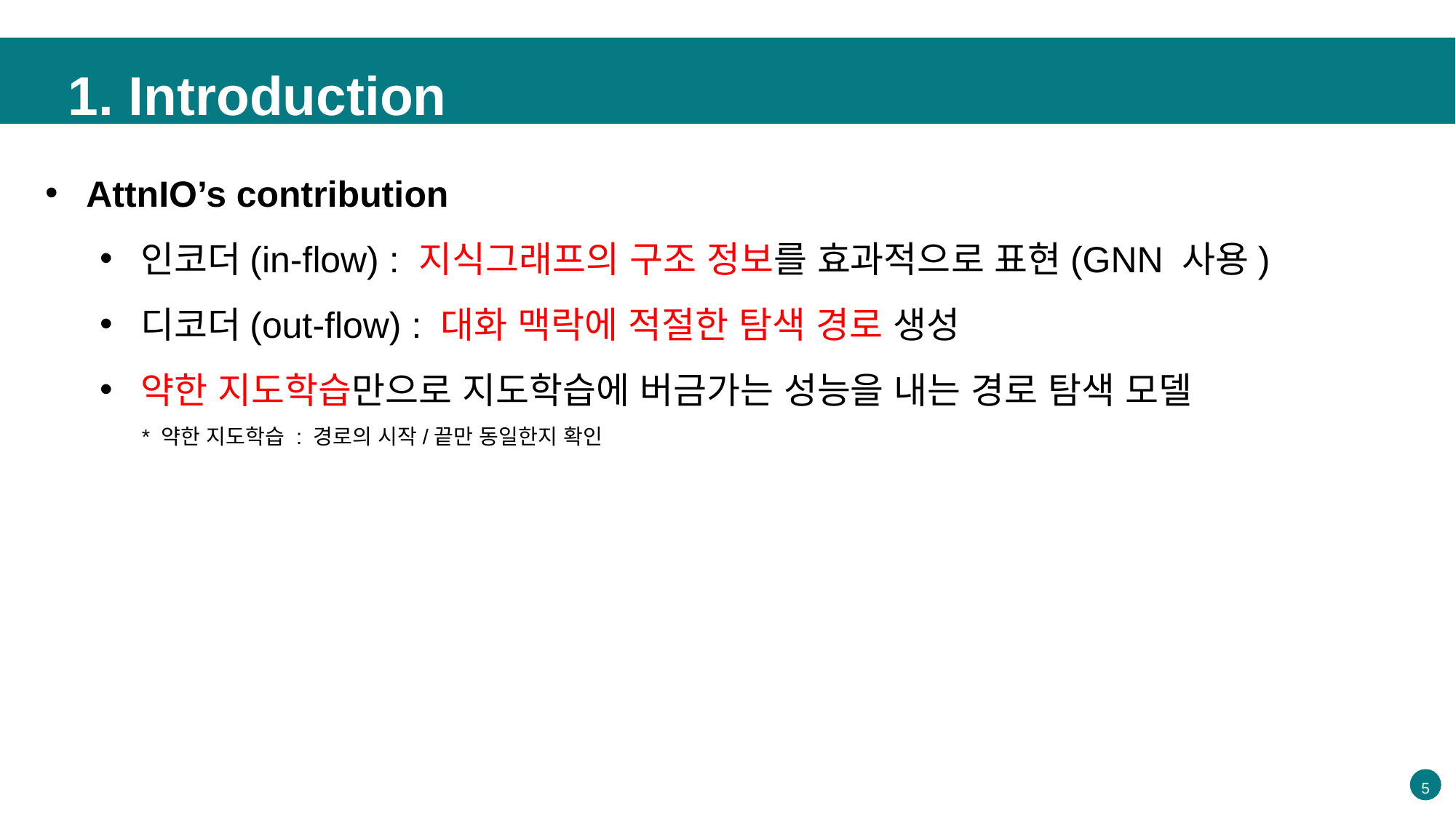

1. Introduction

AttnIO’s contribution
인코더(in-flow) : 지식그래프의 구조 정보를 효과적으로 표현(GNN 사용)
디코더(out-flow) : 대화 맥락에 적절한 탐색 경로 생성
약한 지도학습만으로 지도학습에 버금가는 성능을 내는 경로 탐색 모델
       * 약한 지도학습 : 경로의 시작/끝만 동일한지 확인